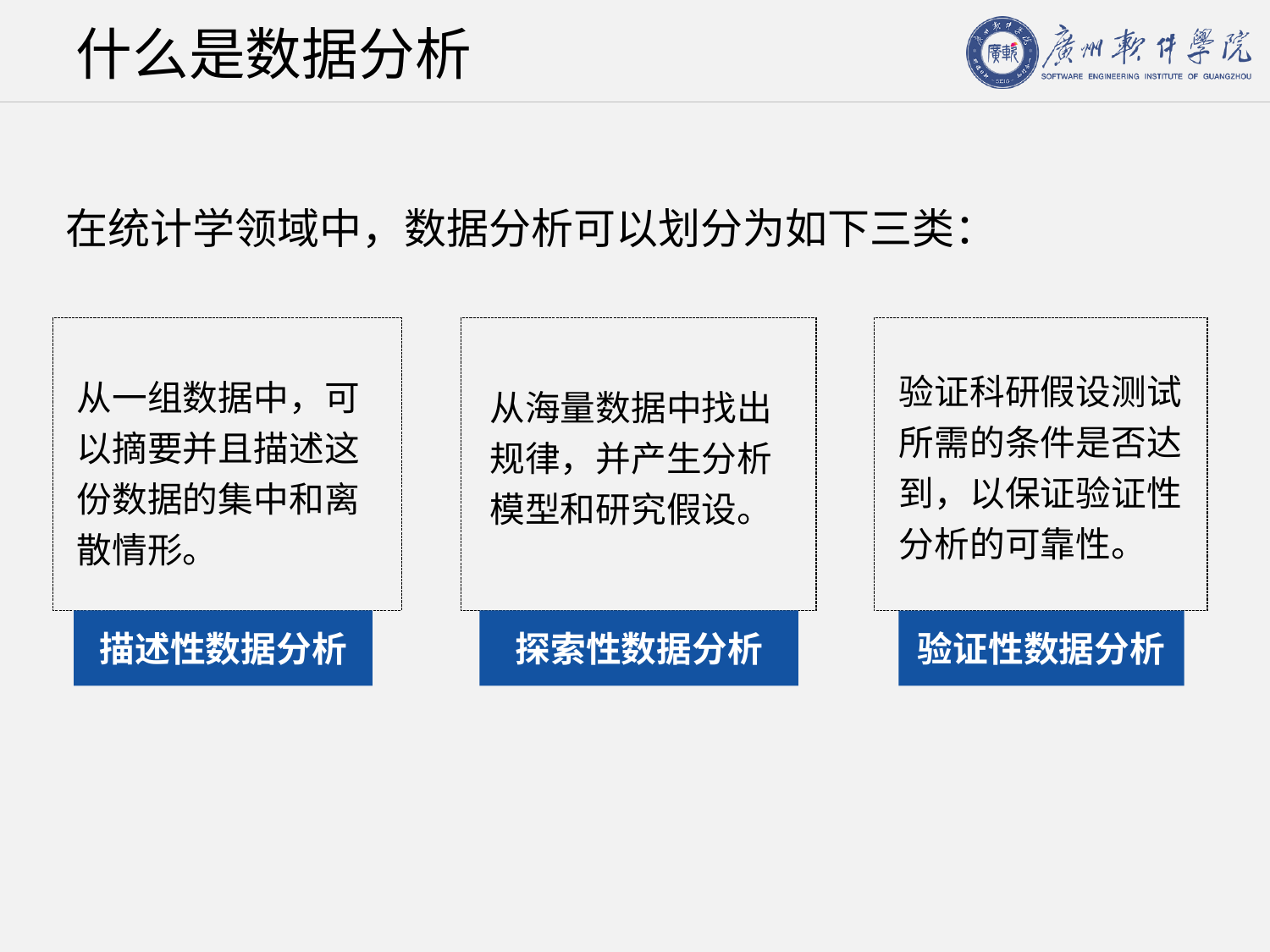

# 什么是数据分析
在统计学领域中，数据分析可以划分为如下三类：

验证科研假设测试所需的条件是否达到，以保证验证性分析的可靠性。
从一组数据中，可以摘要并且描述这份数据的集中和离散情形。
从海量数据中找出规律，并产生分析模型和研究假设。
描述性数据分析
探索性数据分析
验证性数据分析